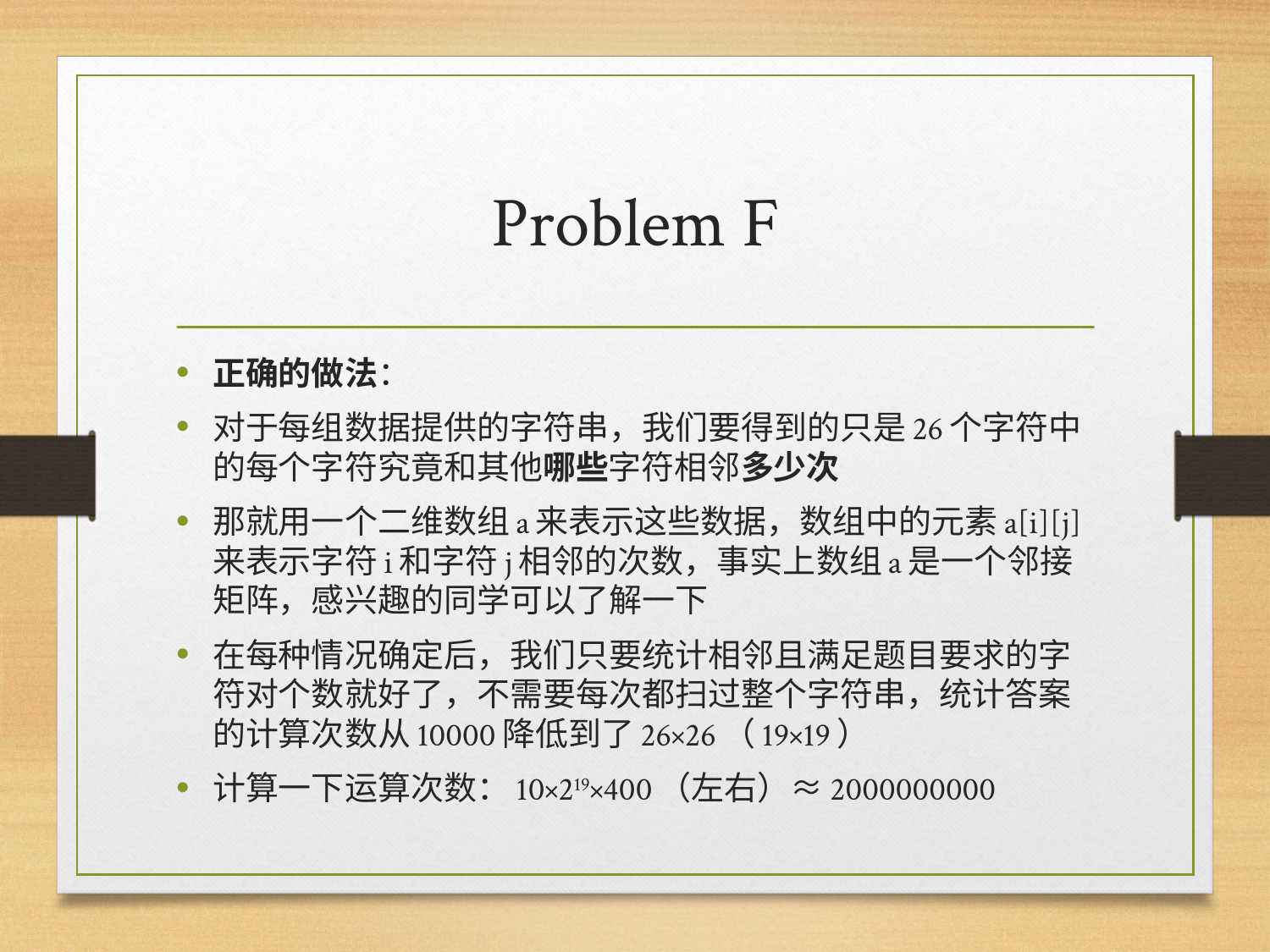

# Problem F
正确的做法：
对于每组数据提供的字符串，我们要得到的只是26个字符中的每个字符究竟和其他哪些字符相邻多少次
那就用一个二维数组a来表示这些数据，数组中的元素a[i][j]来表示字符i和字符j相邻的次数，事实上数组a是一个邻接矩阵，感兴趣的同学可以了解一下
在每种情况确定后，我们只要统计相邻且满足题目要求的字符对个数就好了，不需要每次都扫过整个字符串，统计答案的计算次数从10000降低到了26×26（19×19）
计算一下运算次数：10×219×400（左右）≈2000000000